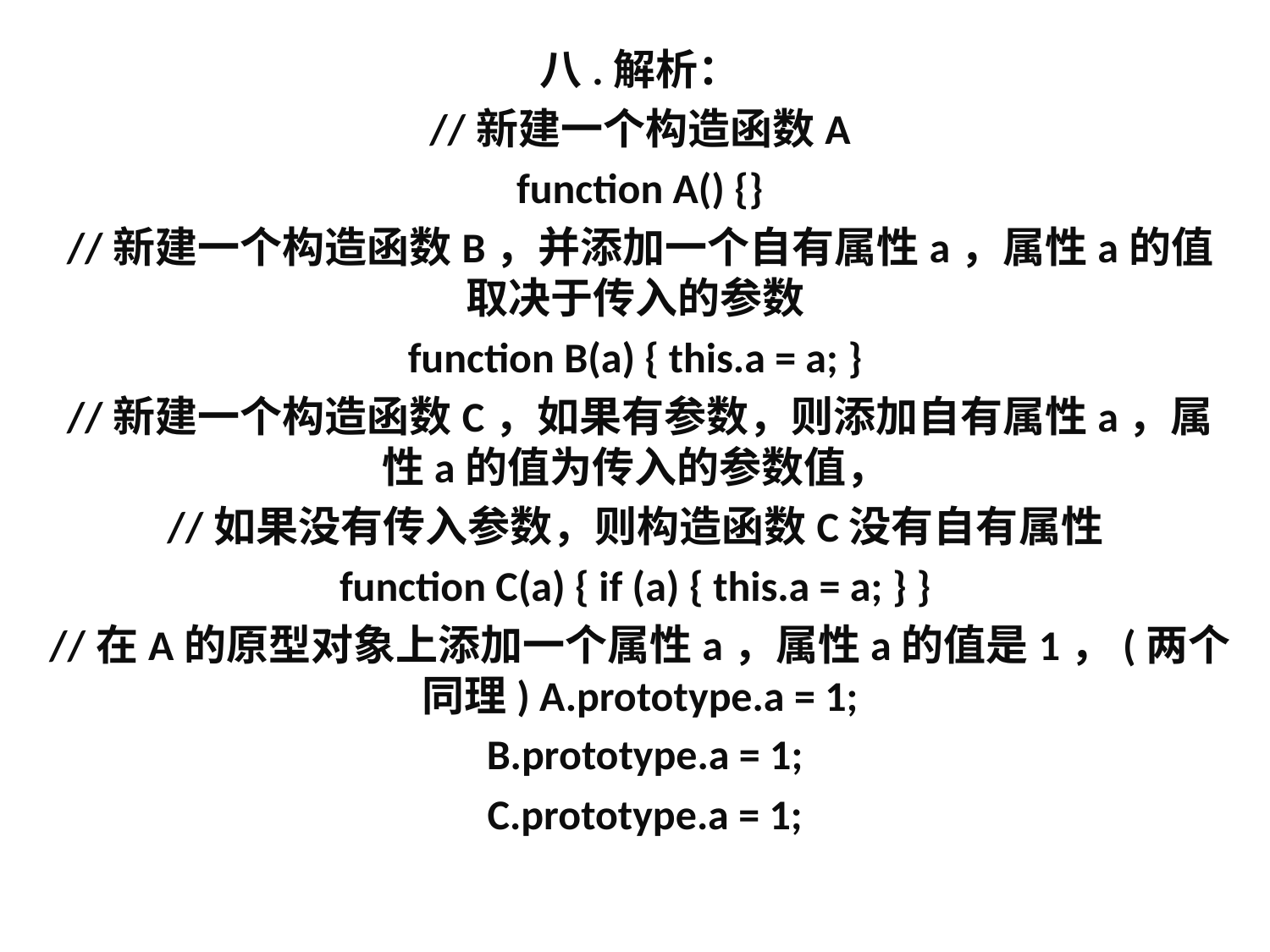

八.解析：
//新建一个构造函数A
 function A() {}
//新建一个构造函数B，并添加一个自有属性a，属性a的值取决于传入的参数
function B(a) { this.a = a; }
//新建一个构造函数C，如果有参数，则添加自有属性a，属性a的值为传入的参数值，
//如果没有传入参数，则构造函数C没有自有属性
function C(a) { if (a) { this.a = a; } }
//在A的原型对象上添加一个属性a，属性a的值是1，(两个同理) A.prototype.a = 1;
 B.prototype.a = 1;
 C.prototype.a = 1;